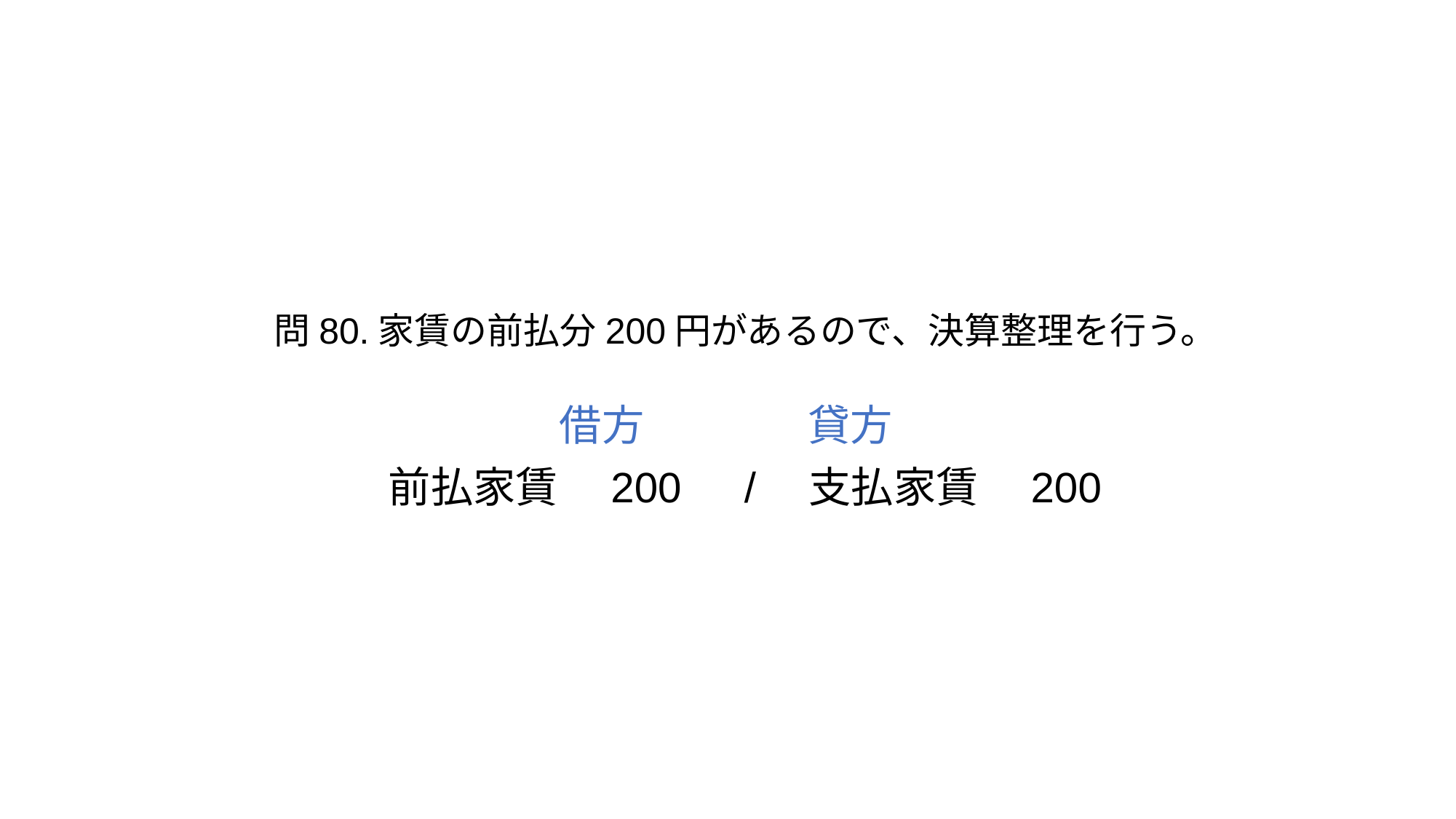

問80.家賃の前払分200円があるので、決算整理を行う。
借方
貸方
前払家賃　200　/　支払家賃　200